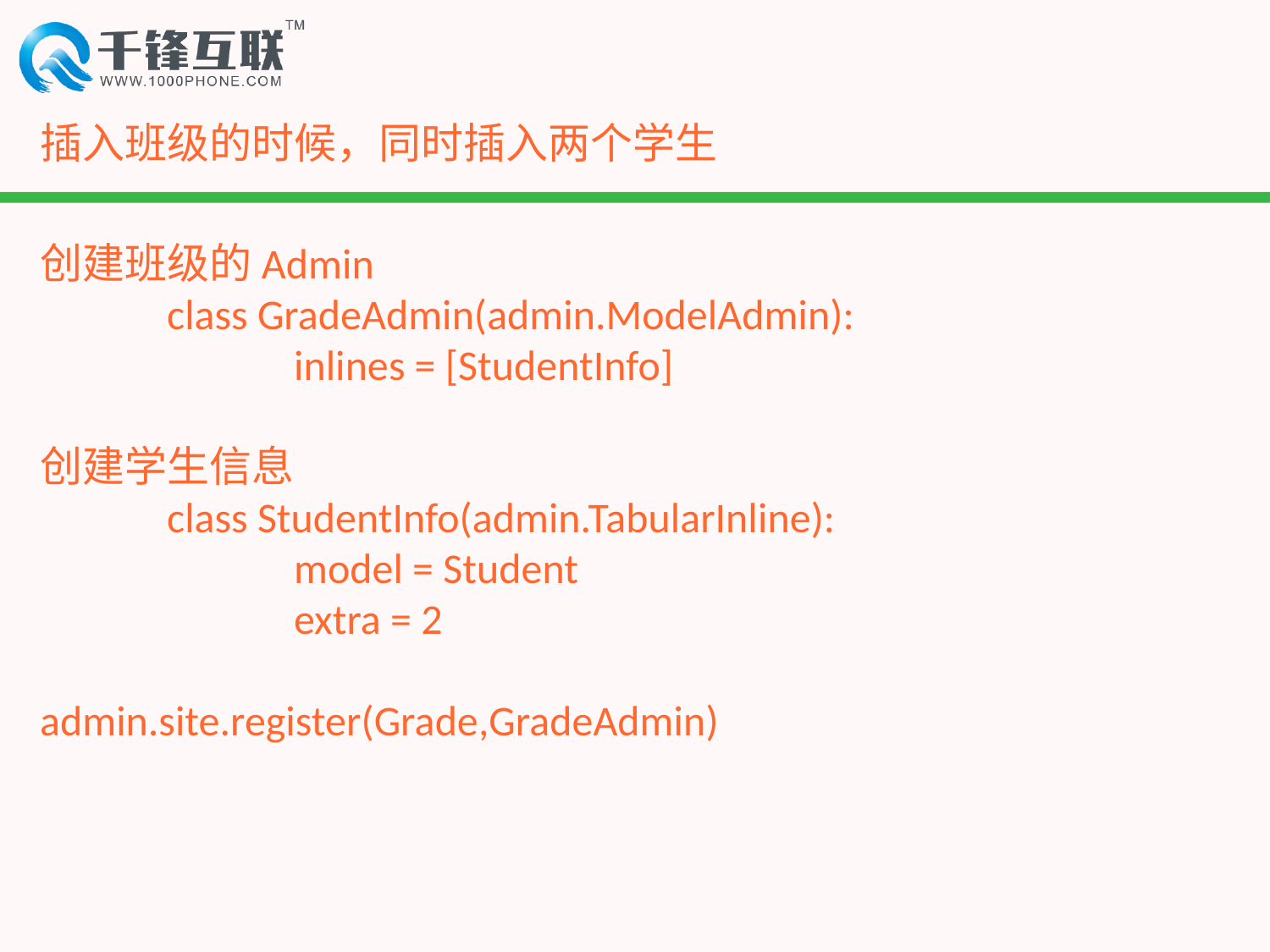

# 插入班级的时候，同时插入两个学生
创建班级的Admin
	class GradeAdmin(admin.ModelAdmin):
		inlines = [StudentInfo]

创建学生信息
	class StudentInfo(admin.TabularInline):
		model = Student
		extra = 2

admin.site.register(Grade,GradeAdmin)